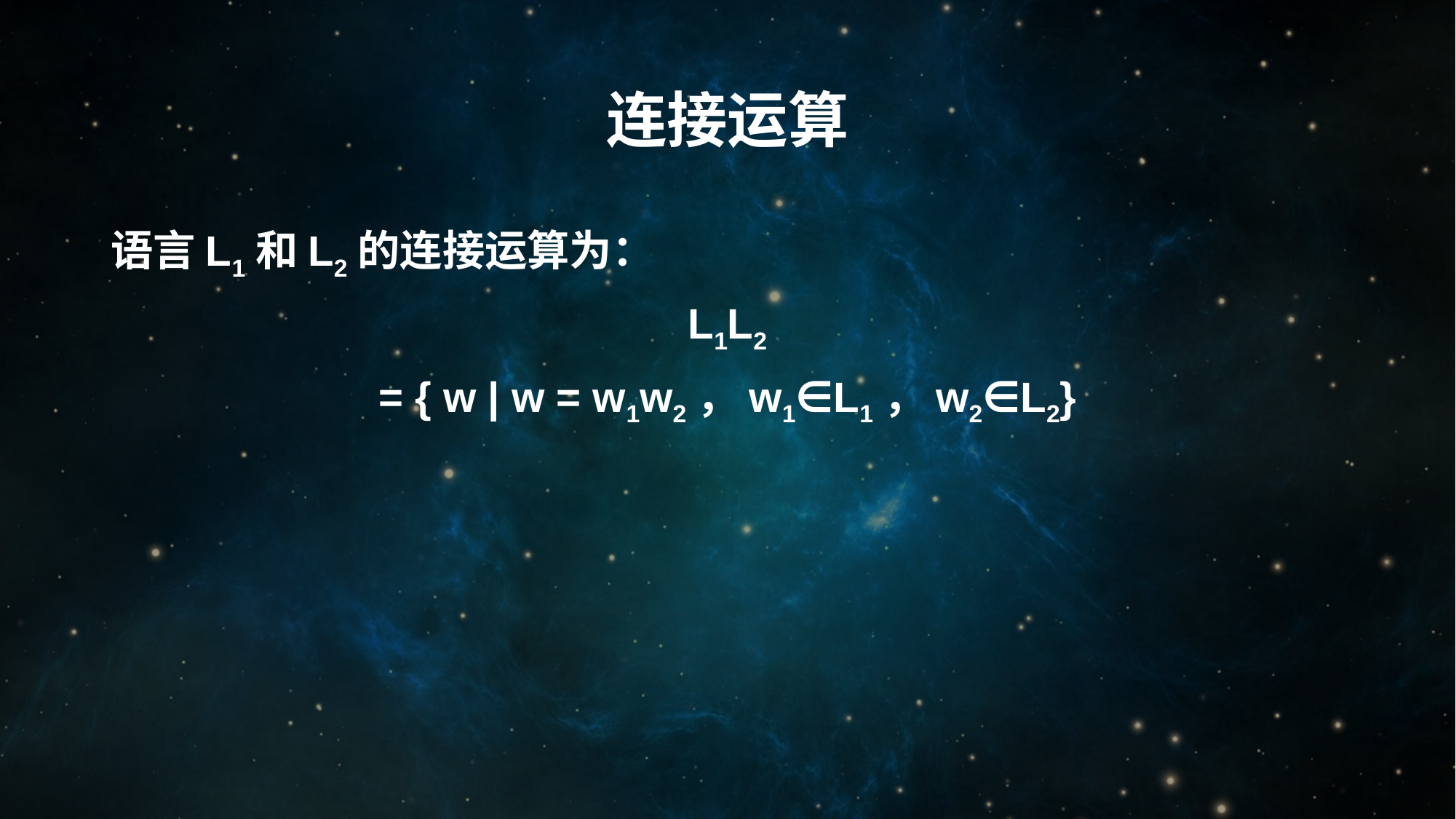

# 连接运算
语言L1和L2的连接运算为：
L1L2
= { w | w = w1w2，w1∈L1，w2∈L2}